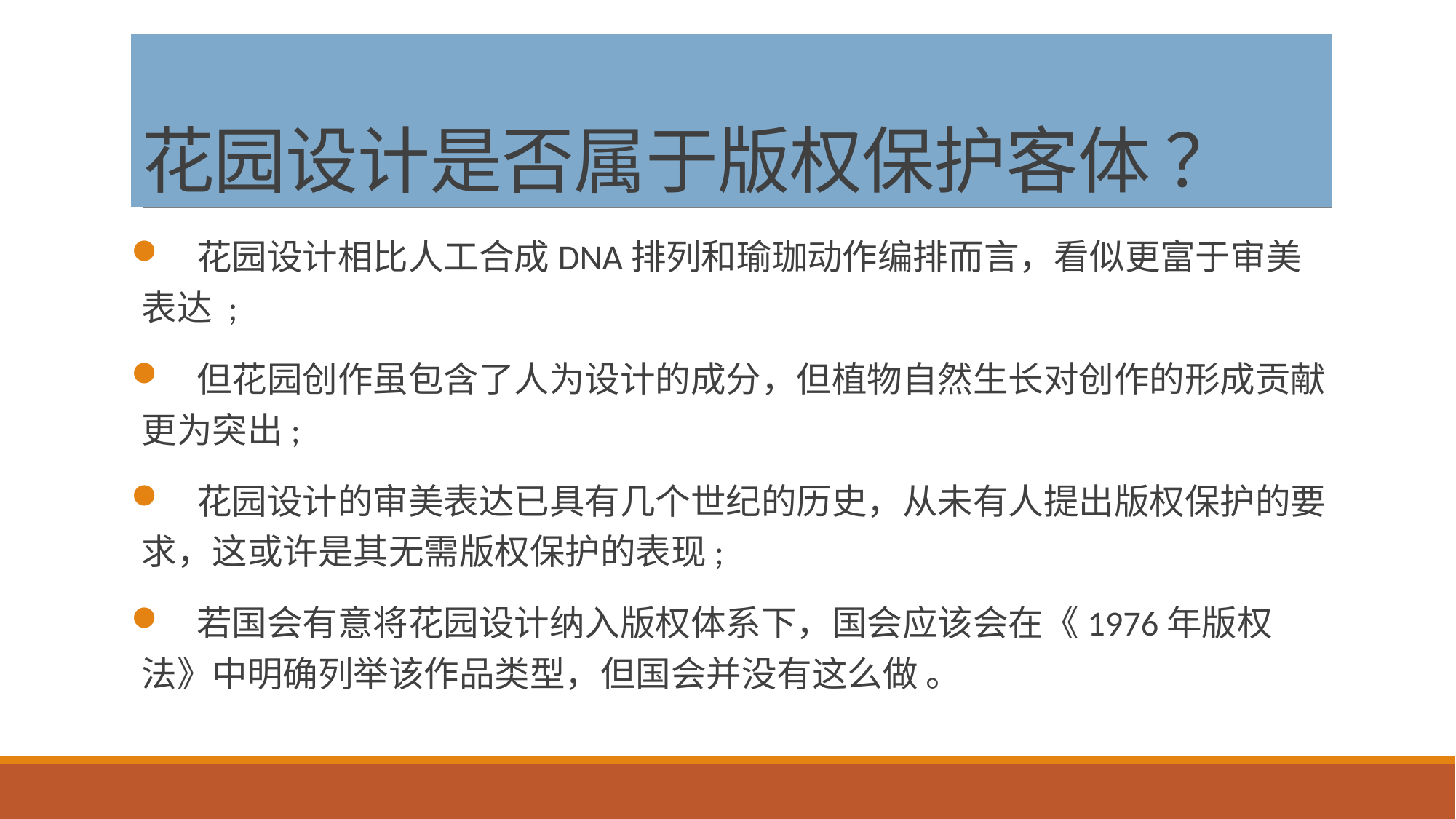

# 花园设计是否属于版权保护客体 ？
   花园设计相比人工合成DNA排列和瑜珈动作编排而言，看似更富于审美表达 ;
   但花园创作虽包含了人为设计的成分，但植物自然生长对创作的形成贡献更为突出;
   花园设计的审美表达已具有几个世纪的历史，从未有人提出版权保护的要求，这或许是其无需版权保护的表现;
   若国会有意将花园设计纳入版权体系下，国会应该会在《1976年版权法》中明确列举该作品类型，但国会并没有这么做 。